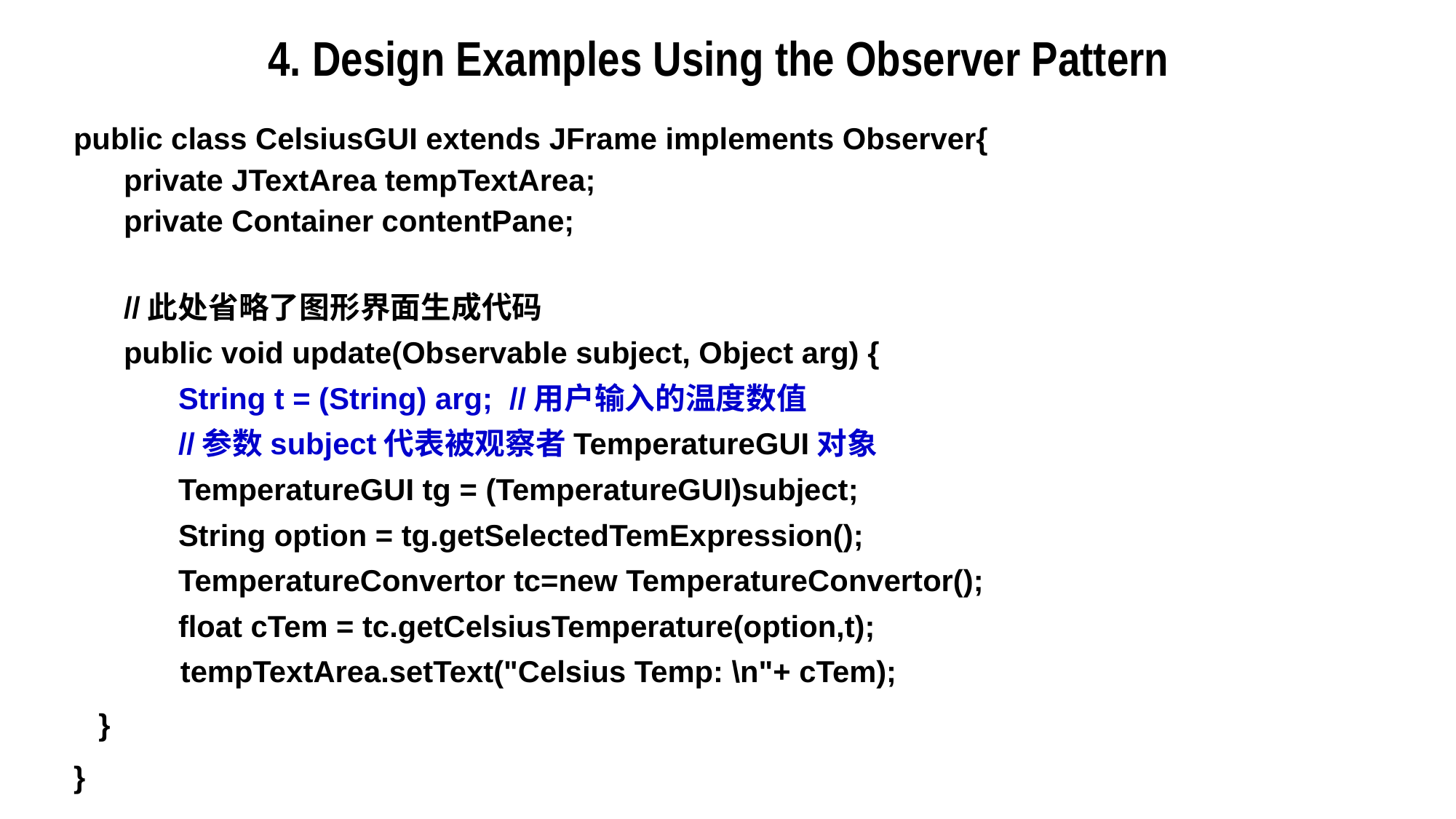

4. Design Examples Using the Observer Pattern
public class CelsiusGUI extends JFrame implements Observer{
      private JTextArea tempTextArea;
      private Container contentPane;

      //此处省略了图形界面生成代码
      public void update(Observable subject, Object arg) {
      String t = (String) arg;  //用户输入的温度数值
      //参数subject代表被观察者TemperatureGUI对象
      TemperatureGUI tg = (TemperatureGUI)subject;
      String option = tg.getSelectedTemExpression();
      TemperatureConvertor tc=new TemperatureConvertor();
      float cTem = tc.getCelsiusTemperature(option,t);
	   tempTextArea.setText("Celsius Temp: \n"+ cTem);
   }
}